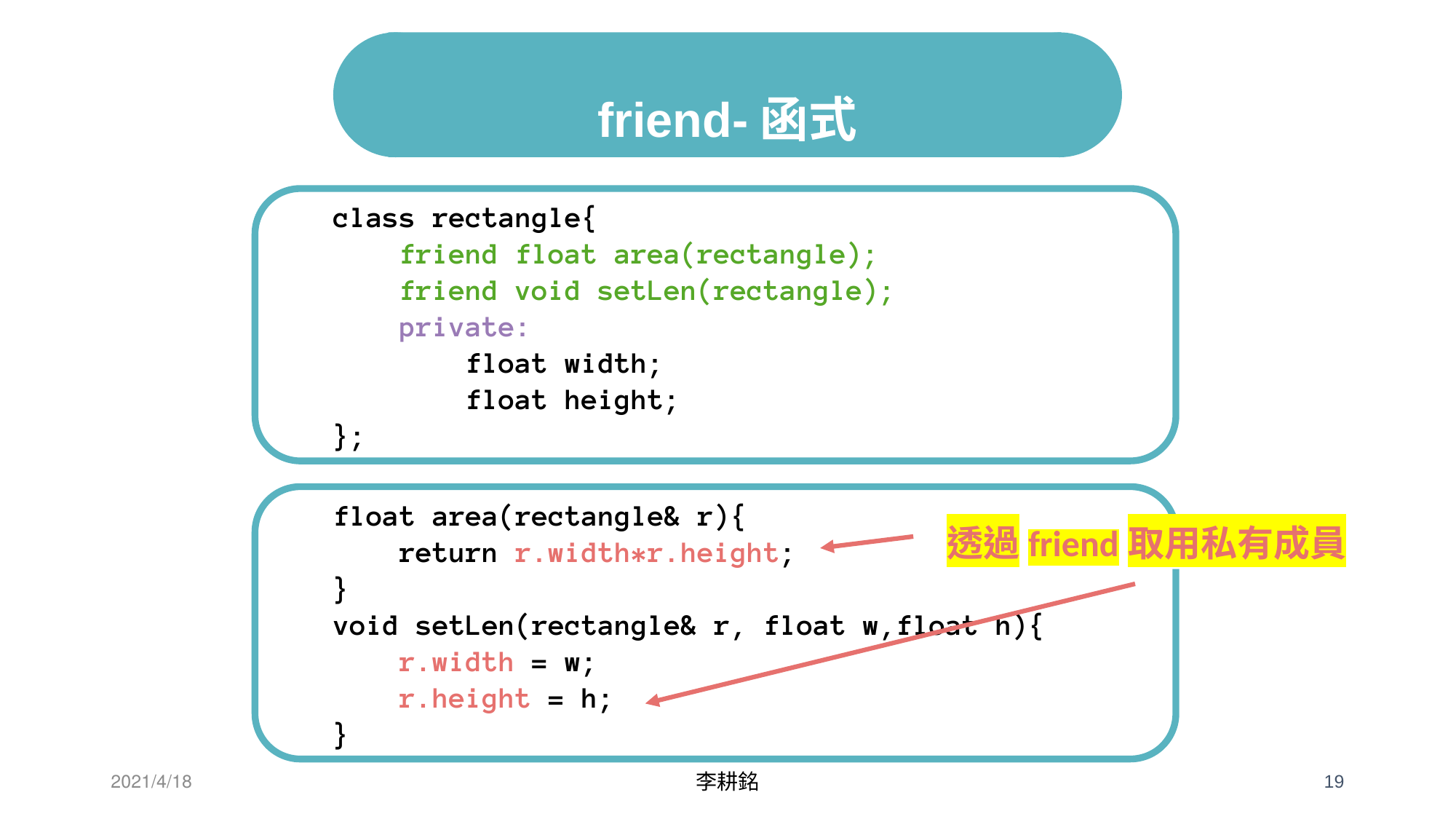

# friend-函式
class rectangle{
    friend float area(rectangle);
    friend void setLen(rectangle);
    private:
        float width;
        float height;
};
float area(rectangle& r){
    return r.width*r.height;
}
void setLen(rectangle& r, float w,float h){
    r.width = w;
    r.height = h;
}
透過friend取用私有成員
2021/4/18
李耕銘
 19